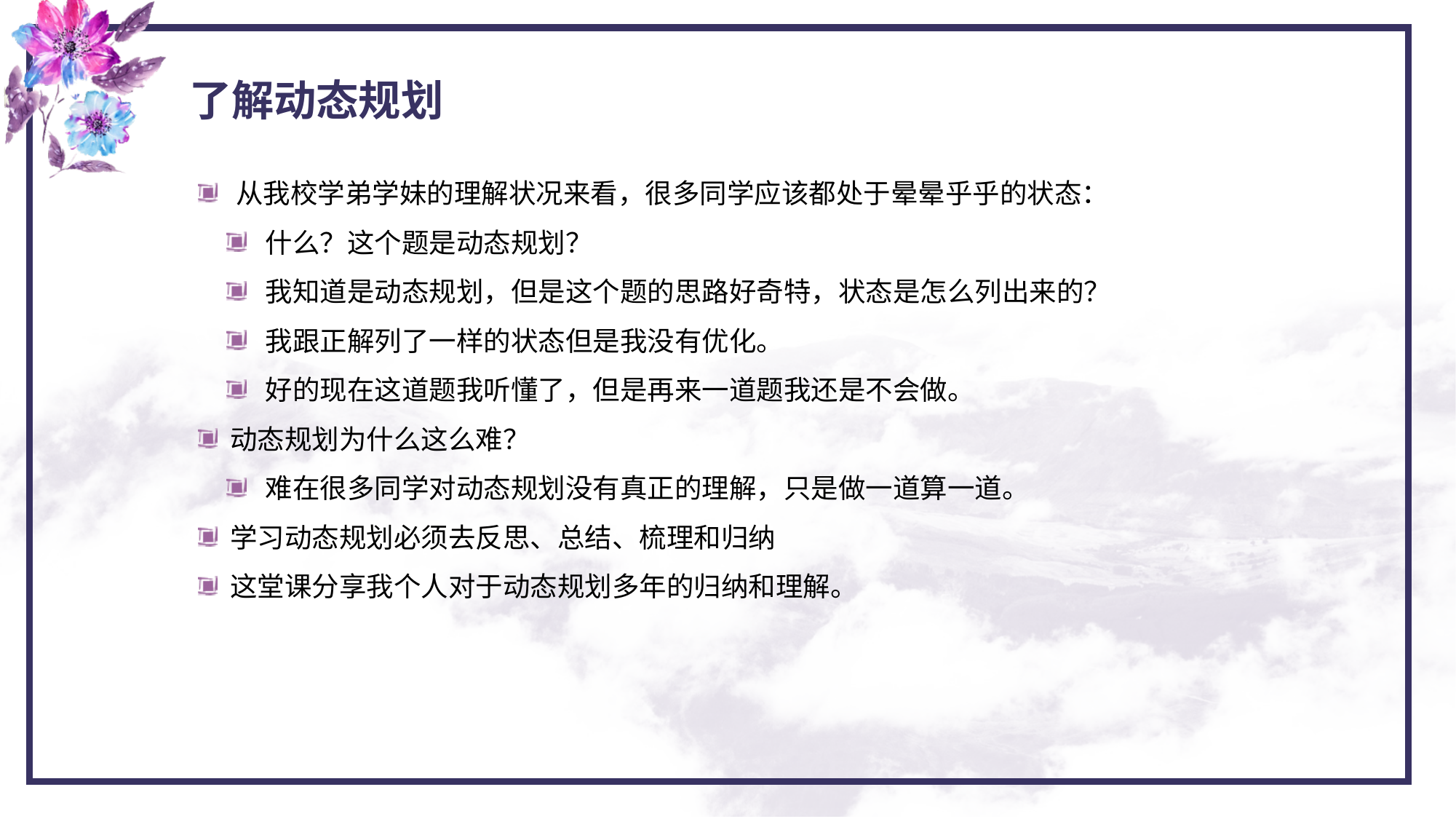

了解动态规划
  从我校学弟学妹的理解状况来看，很多同学应该都处于晕晕乎乎的状态：
 什么？这个题是动态规划？
 我知道是动态规划，但是这个题的思路好奇特，状态是怎么列出来的？
 我跟正解列了一样的状态但是我没有优化。
 好的现在这道题我听懂了，但是再来一道题我还是不会做。
 动态规划为什么这么难？
 难在很多同学对动态规划没有真正的理解，只是做一道算一道。
 学习动态规划必须去反思、总结、梳理和归纳
 这堂课分享我个人对于动态规划多年的归纳和理解。